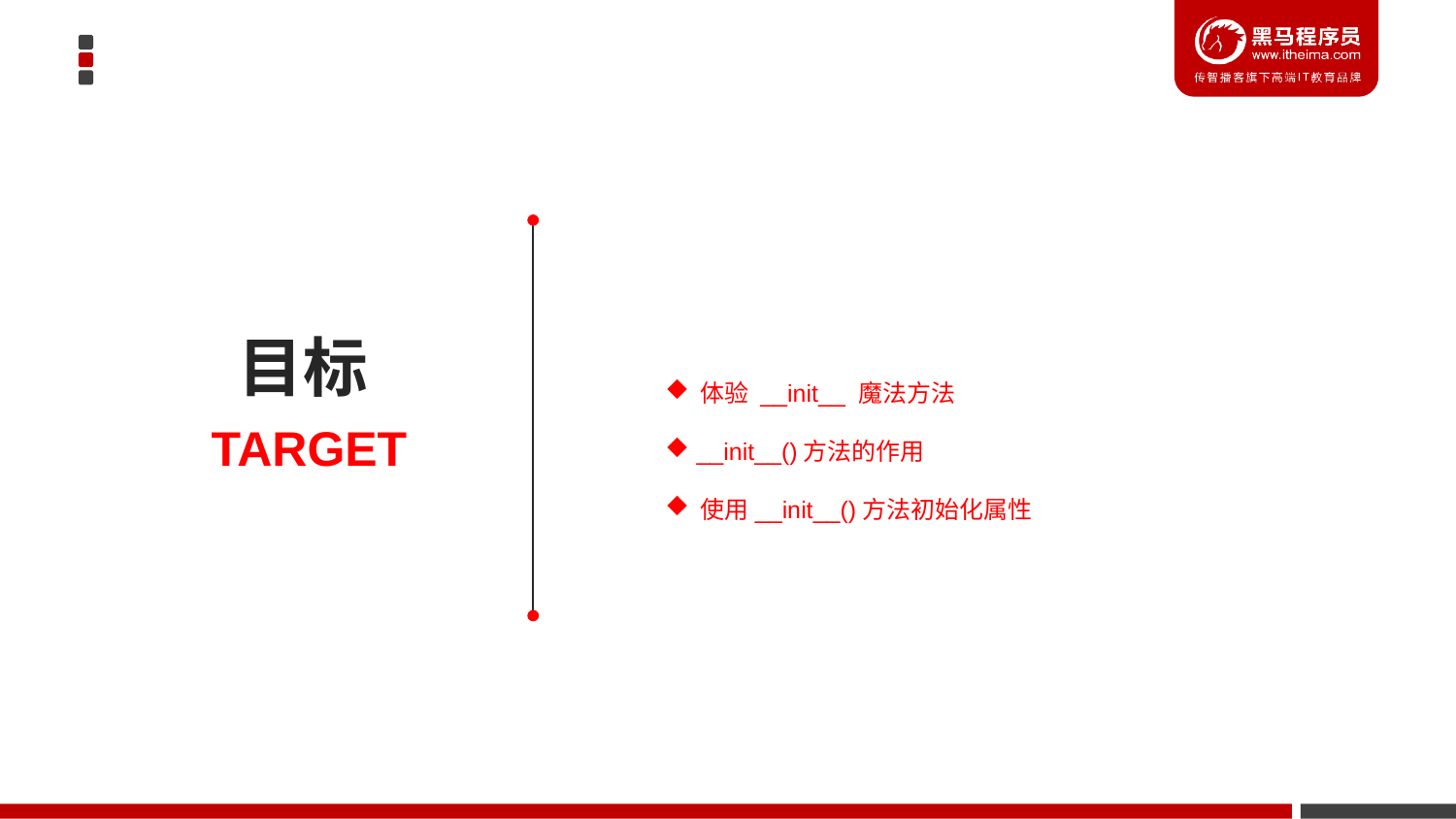

目标
 体验 __init__ 魔法方法
 __init__()方法的作用
 使用__init__()方法初始化属性
TARGET